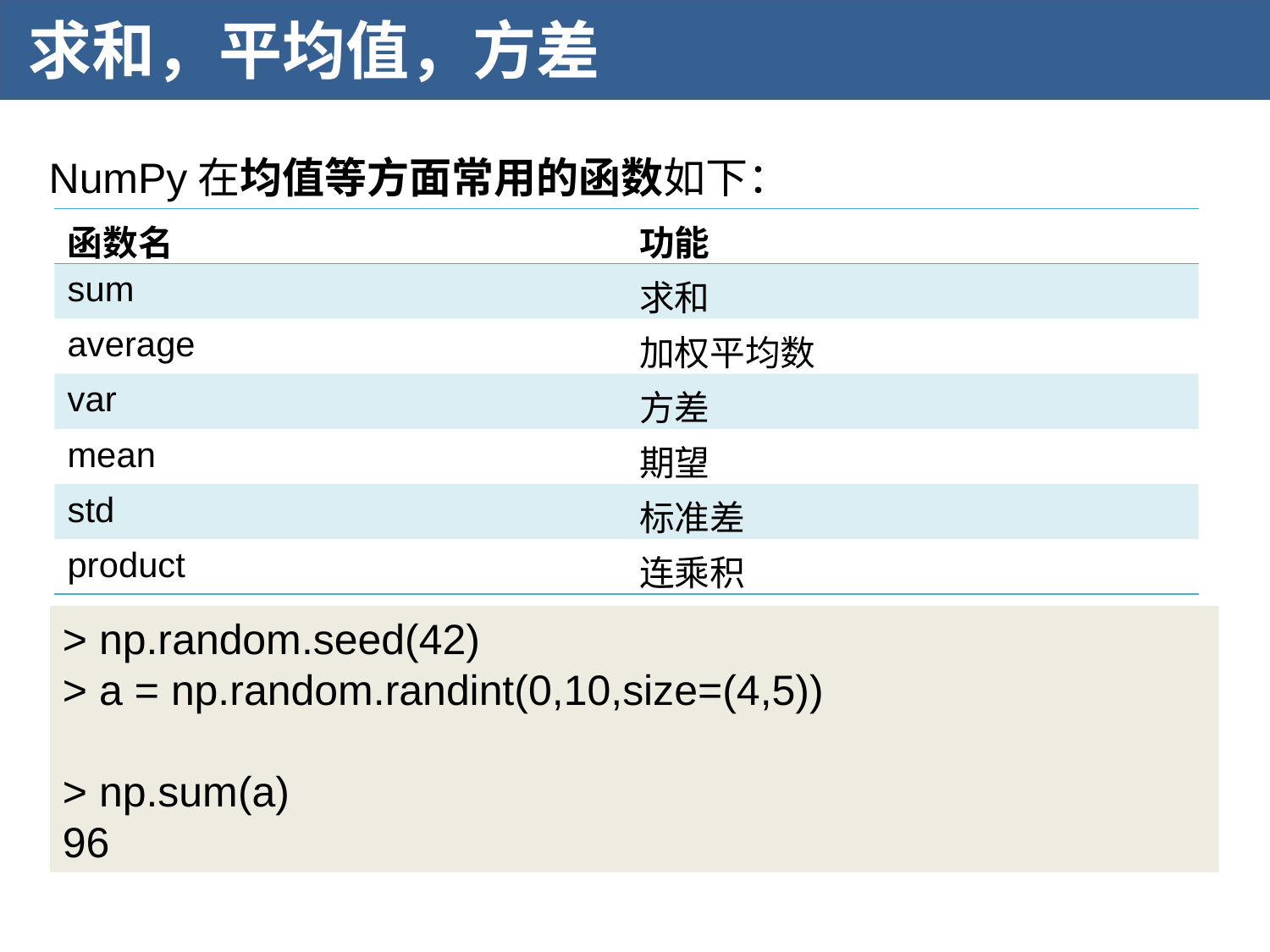

求和，平均值，方差
NumPy在均值等方面常用的函数如下：
| 函数名 | 功能 |
| --- | --- |
| sum | 求和 |
| average | 加权平均数 |
| var | 方差 |
| mean | 期望 |
| std | 标准差 |
| product | 连乘积 |
> np.random.seed(42)
> a = np.random.randint(0,10,size=(4,5))

> np.sum(a)
96